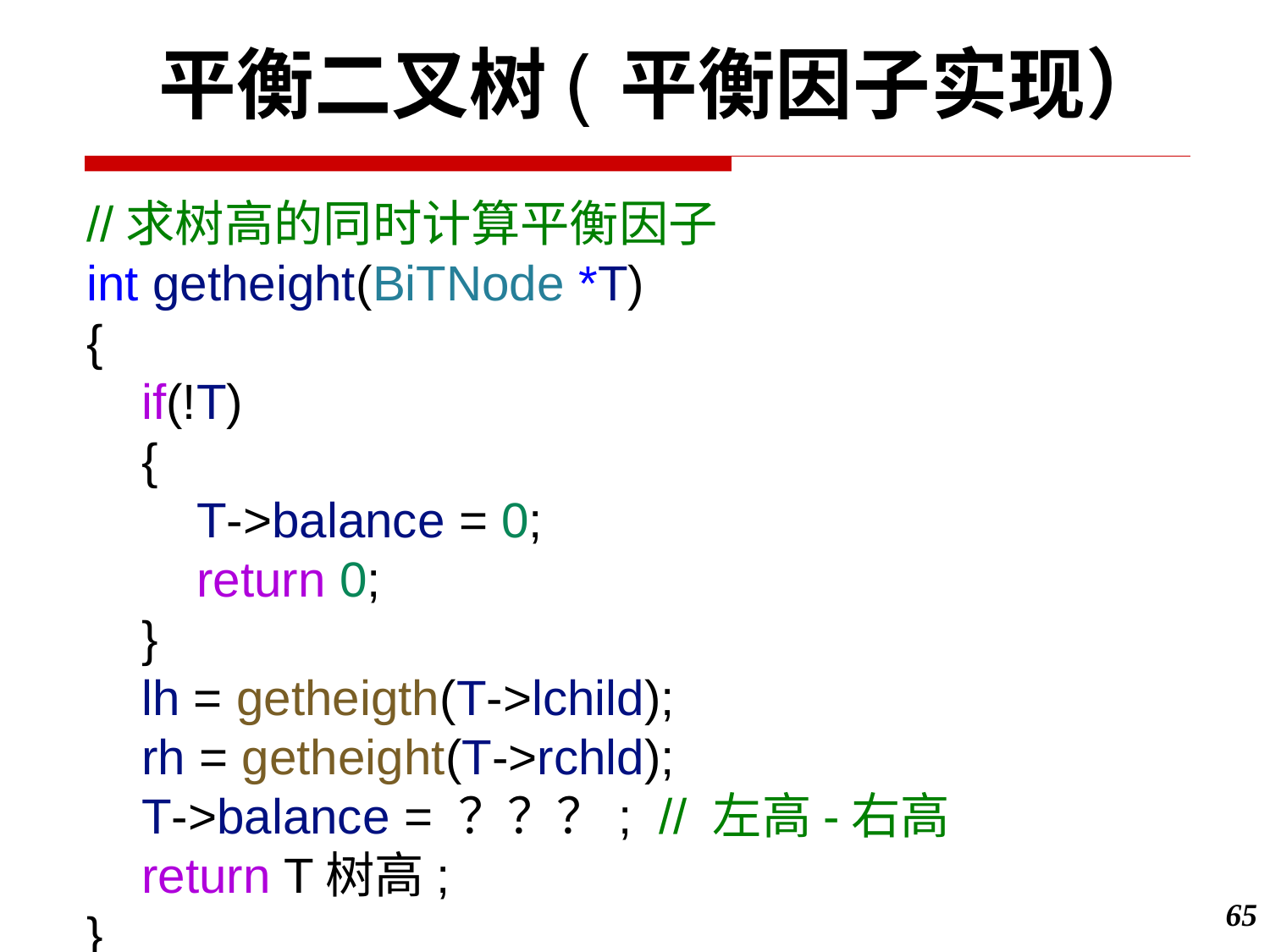

平衡二叉树(平衡因子实现）
//求树高的同时计算平衡因子
int getheight(BiTNode *T)
{
    if(!T)
    {
        T->balance = 0;
        return 0;
    }
    lh = getheigth(T->lchild);
    rh = getheight(T->rchld);
    T->balance = ？？？;  // 左高-右高
    return T树高;
}
65